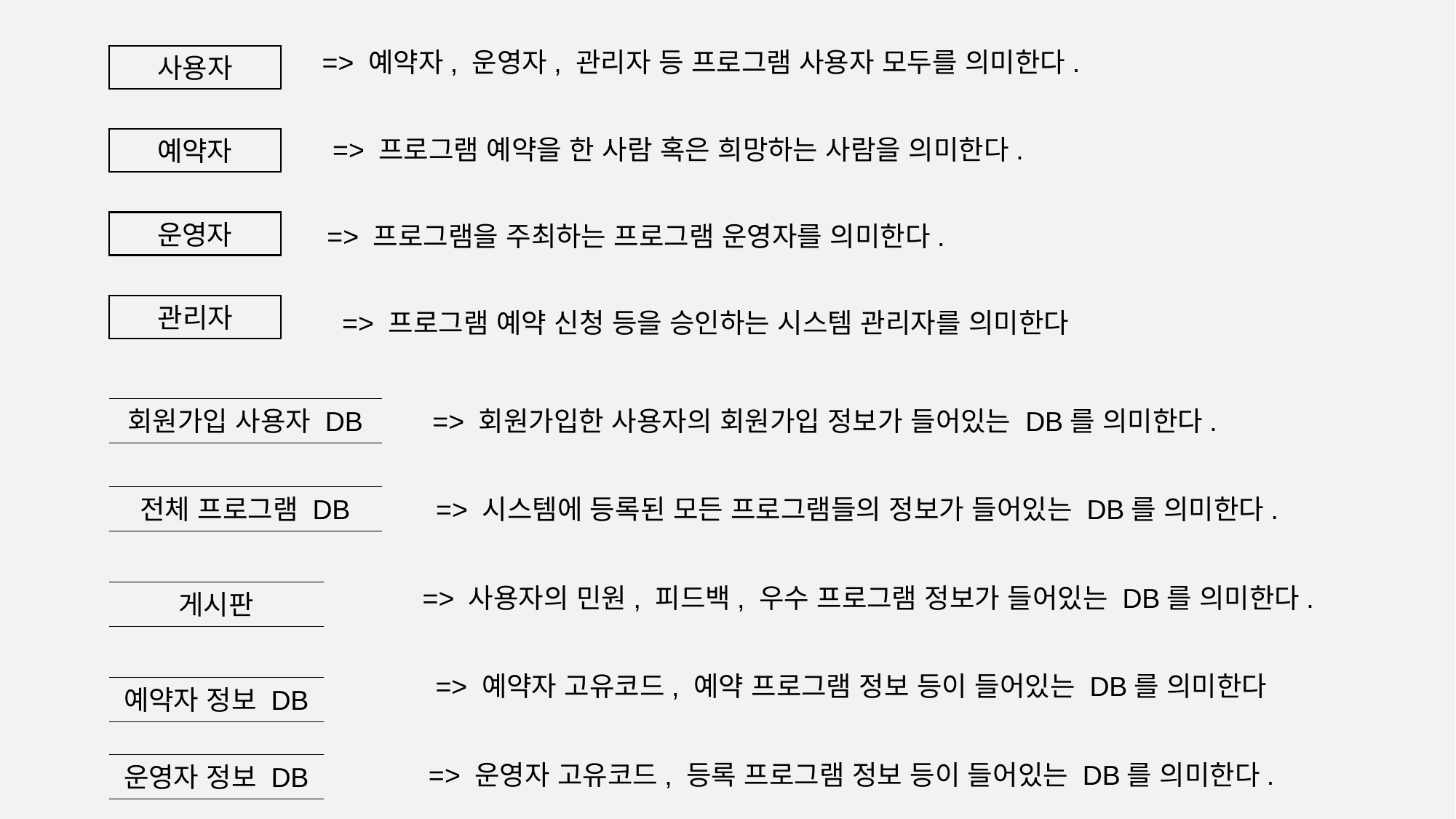

=> 예약자, 운영자, 관리자 등 프로그램 사용자 모두를 의미한다.
사용자
=> 프로그램 예약을 한 사람 혹은 희망하는 사람을 의미한다.
예약자
운영자
=> 프로그램을 주최하는 프로그램 운영자를 의미한다.
관리자
=> 프로그램 예약 신청 등을 승인하는 시스템 관리자를 의미한다
=> 회원가입한 사용자의 회원가입 정보가 들어있는 DB를 의미한다.
회원가입 사용자 DB
전체 프로그램 DB
=> 시스템에 등록된 모든 프로그램들의 정보가 들어있는 DB를 의미한다.
=> 사용자의 민원, 피드백, 우수 프로그램 정보가 들어있는 DB를 의미한다.
게시판
=> 예약자 고유코드, 예약 프로그램 정보 등이 들어있는 DB를 의미한다
예약자 정보 DB
=> 운영자 고유코드, 등록 프로그램 정보 등이 들어있는 DB를 의미한다.
운영자 정보 DB